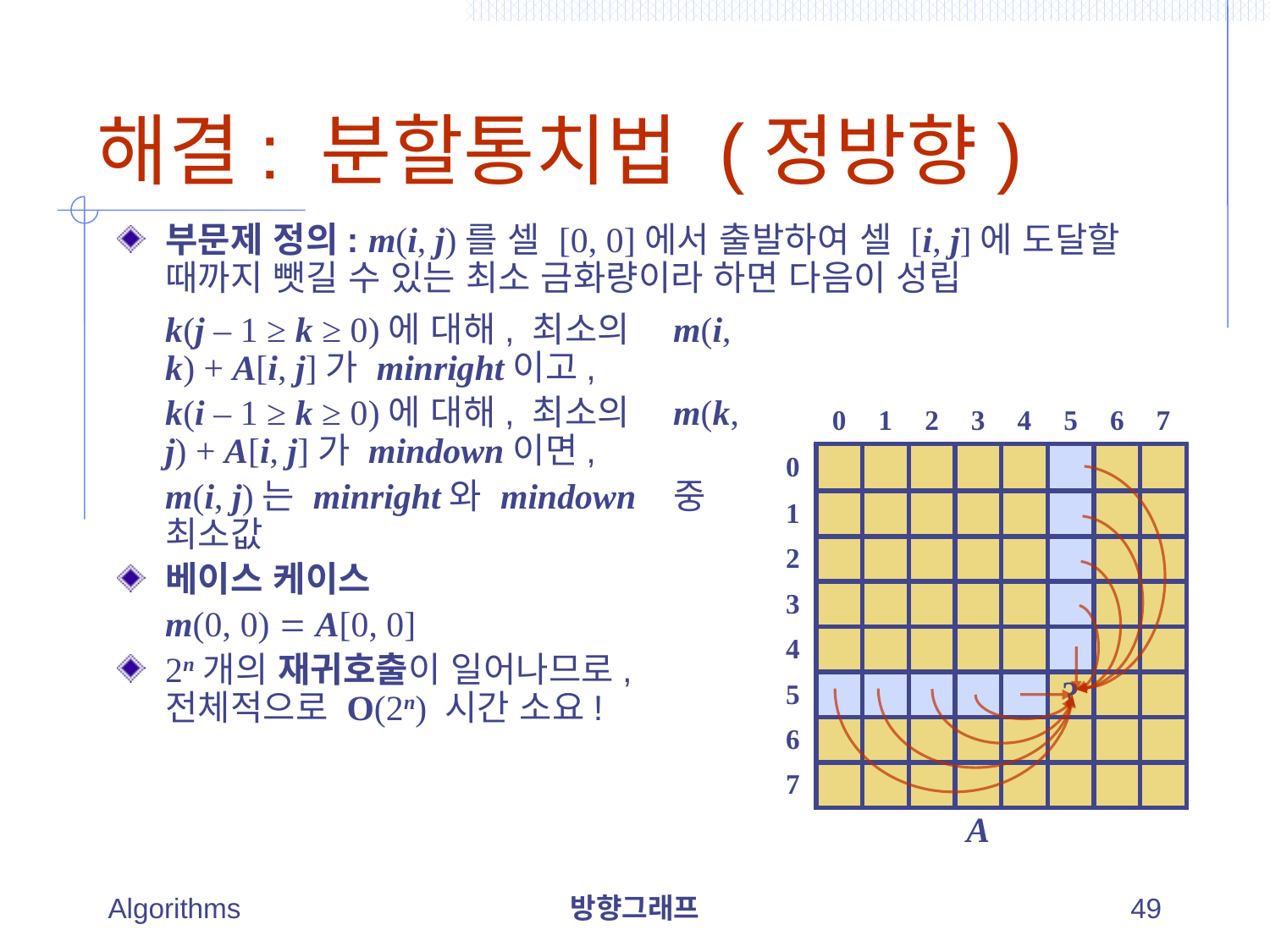

# 해결: 분할통치법 (정방향)
부문제 정의: m(i, j)를 셀 [0, 0]에서 출발하여 셀 [i, j]에 도달할 때까지 뺏길 수 있는 최소 금화량이라 하면 다음이 성립
	k(j – 1 ≥ k ≥ 0)에 대해, 최소의 	m(i, k) + A[i, j]가 minright이고,
	k(i – 1 ≥ k ≥ 0)에 대해, 최소의 	m(k, j) + A[i, j]가 mindown이면,
	m(i, j)는 minright와 mindown 	중 최소값
베이스 케이스
	m(0, 0) = A[0, 0]
2n개의 재귀호출이 일어나므로, 전체적으로 O(2n) 시간 소요!
|  | 0 | 1 | 2 | 3 | 4 | 5 | 6 | 7 |
| --- | --- | --- | --- | --- | --- | --- | --- | --- |
| 0 |  |  |  |  |  |  |  |  |
| 1 |  |  |  |  |  |  |  |  |
| 2 |  |  |  |  |  |  |  |  |
| 3 |  |  |  |  |  |  |  |  |
| 4 |  |  |  |  |  |  |  |  |
| 5 |  |  |  |  |  | ? |  |  |
| 6 |  |  |  |  |  |  |  |  |
| 7 |  |  |  |  |  |  |  |  |
| A |  |  |  |  |  |  |  |  |

Algorithms
방향그래프
49